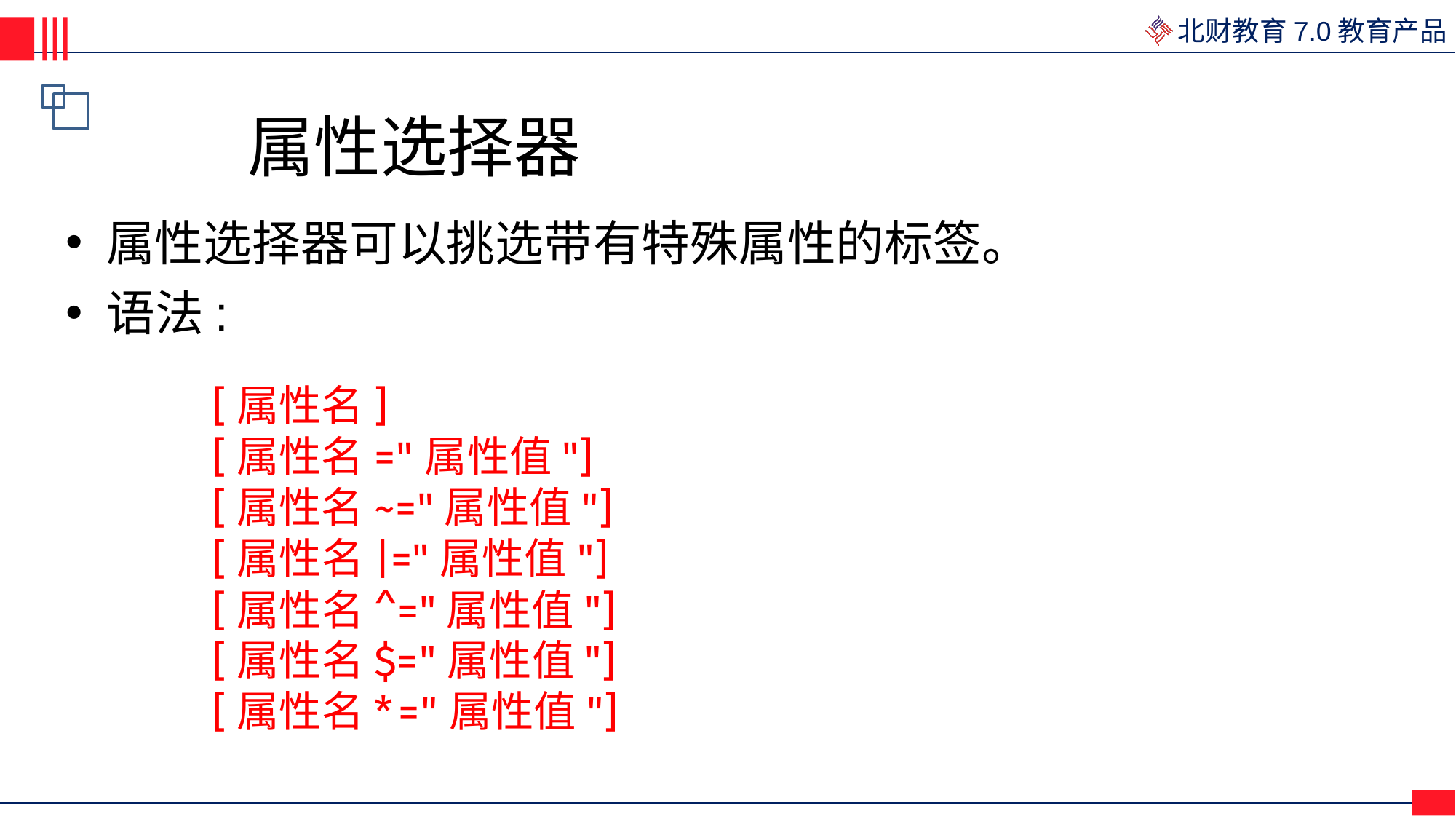

# 属性选择器
属性选择器可以挑选带有特殊属性的标签。
语法:
[属性名]
[属性名="属性值"]
[属性名~="属性值"]
[属性名|="属性值"]
[属性名^="属性值"]
[属性名$="属性值"]
[属性名*="属性值"]